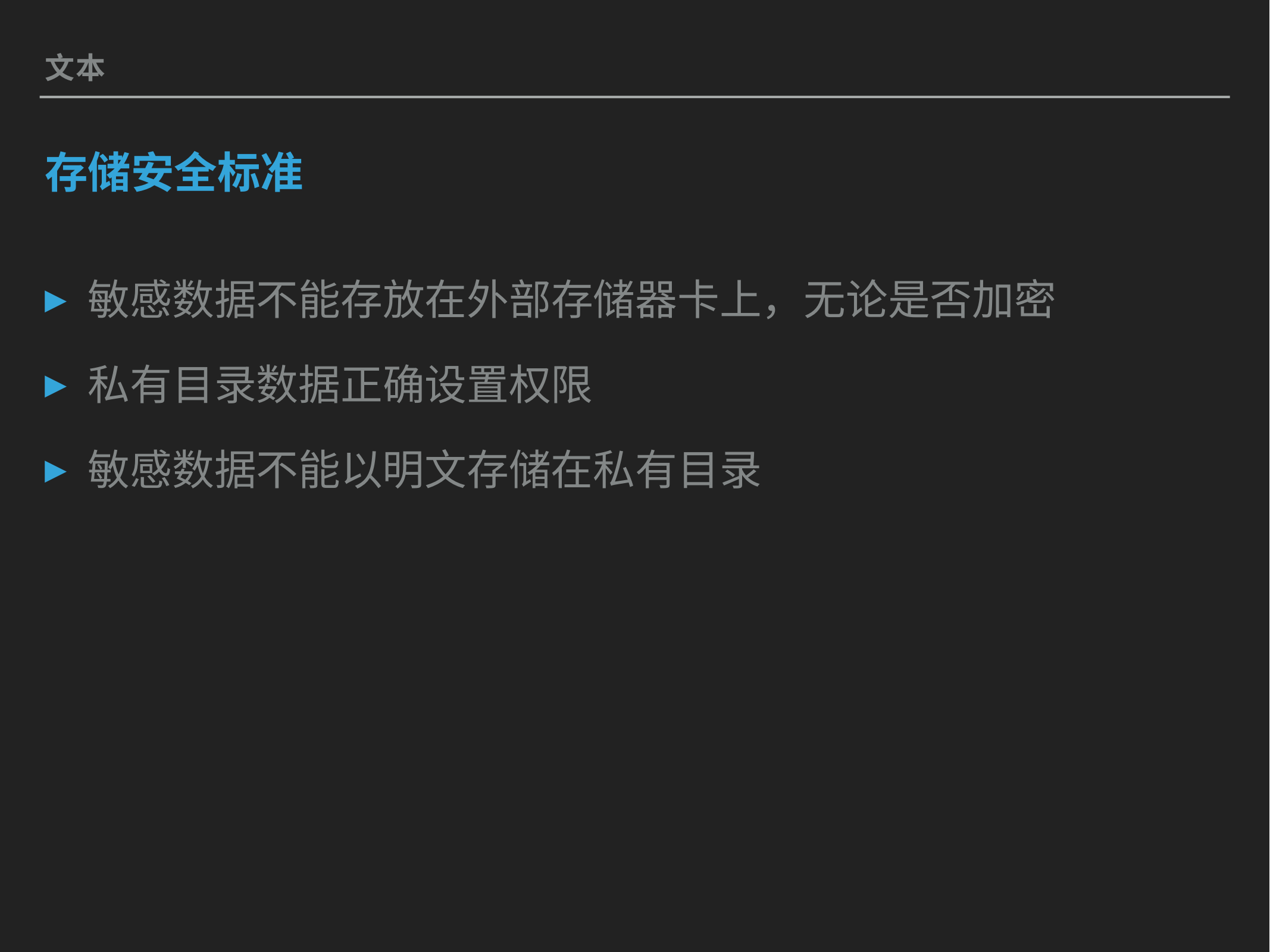

文本
# 存储安全标准
敏感数据不能存放在外部存储器卡上，无论是否加密
私有目录数据正确设置权限
敏感数据不能以明文存储在私有目录